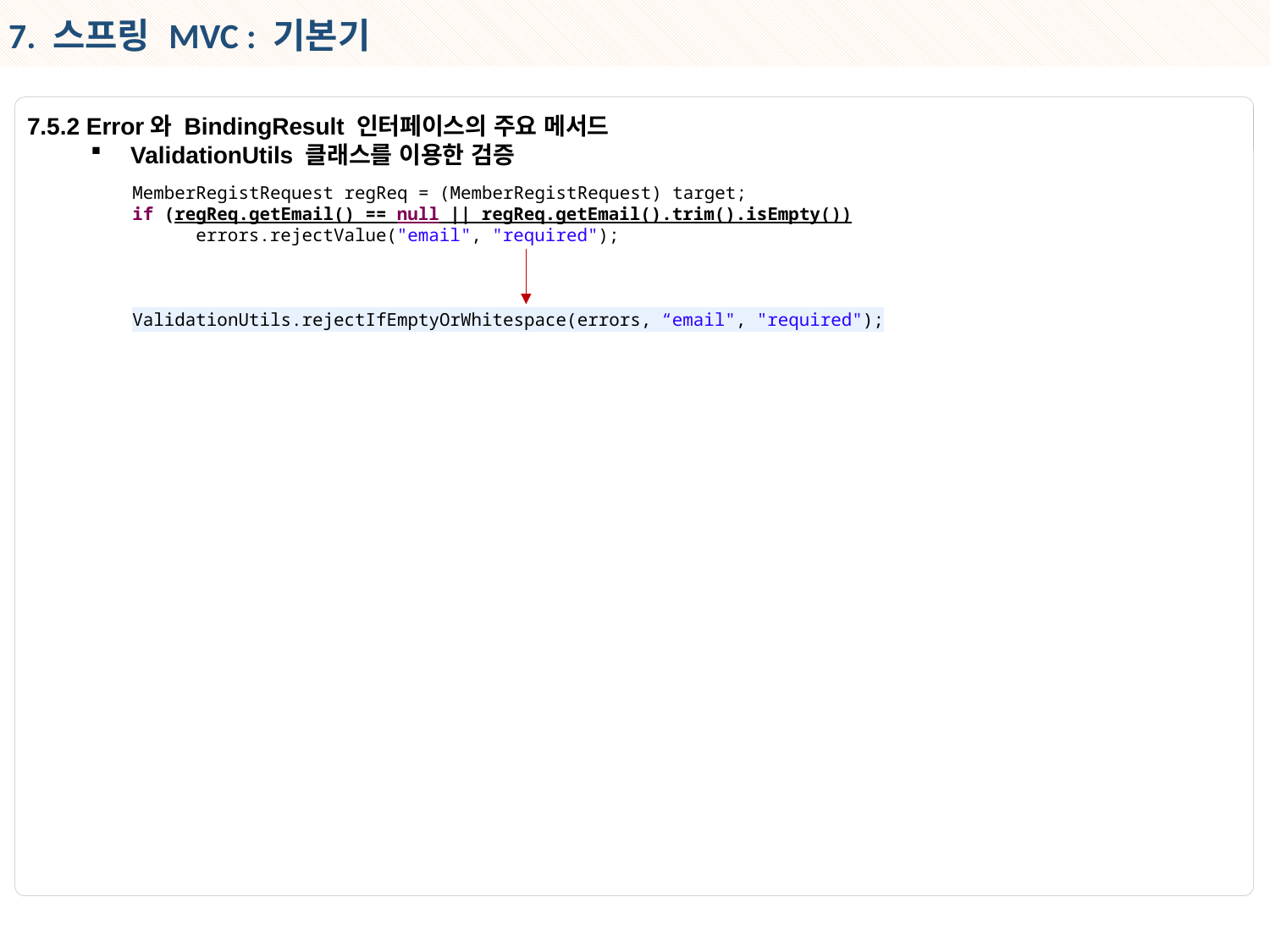

7. 스프링 MVC : 기본기
7.5.2 Error와 BindingResult 인터페이스의 주요 메서드
ValidationUtils 클래스를 이용한 검증
MemberRegistRequest regReq = (MemberRegistRequest) target;
if (regReq.getEmail() == null || regReq.getEmail().trim().isEmpty())
errors.rejectValue("email", "required");

ValidationUtils.rejectIfEmptyOrWhitespace(errors, “email", "required");